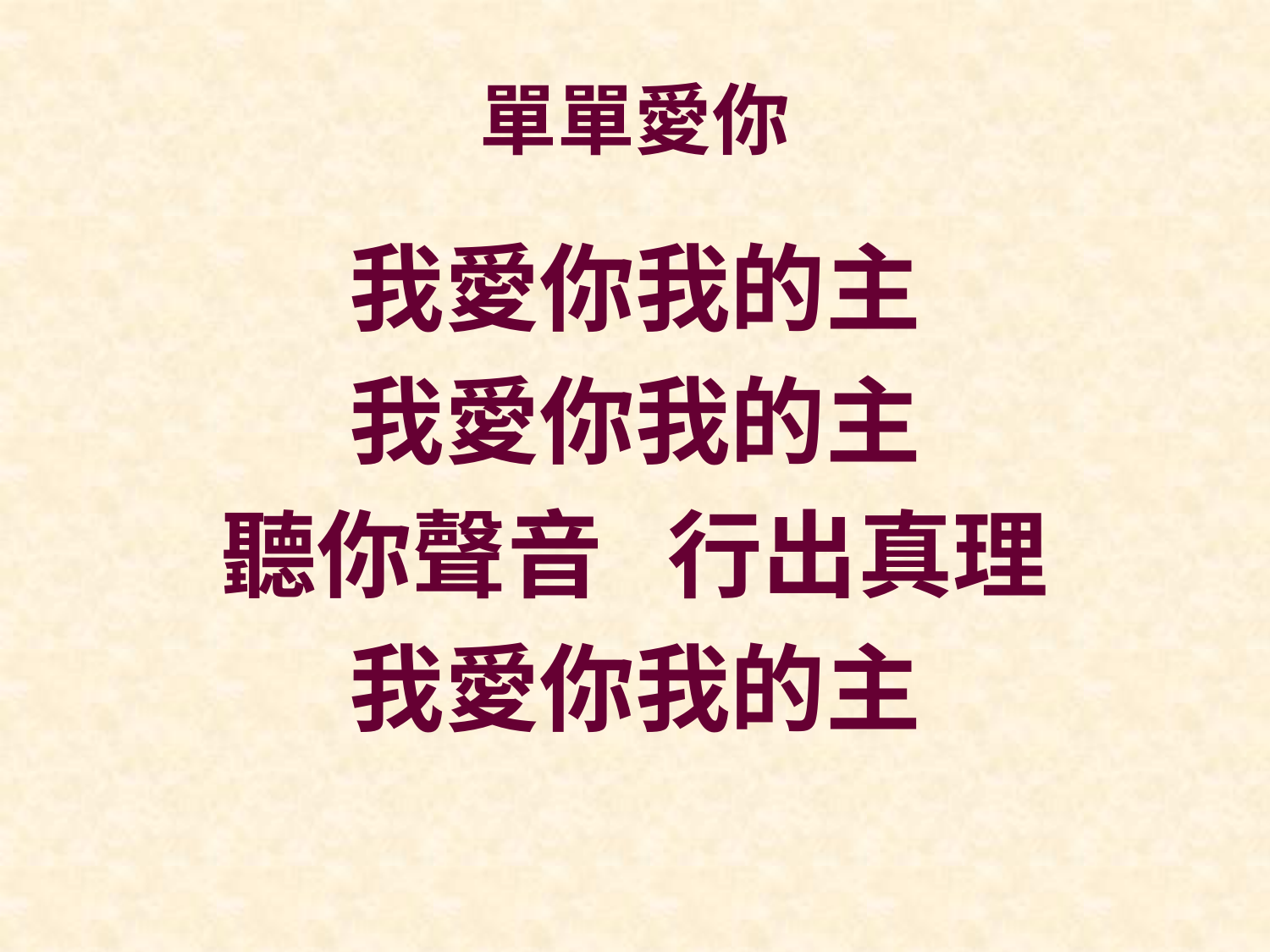

# 單單愛你
我愛你我的主
我愛你我的主
聽你聲音   行出真理
我愛你我的主